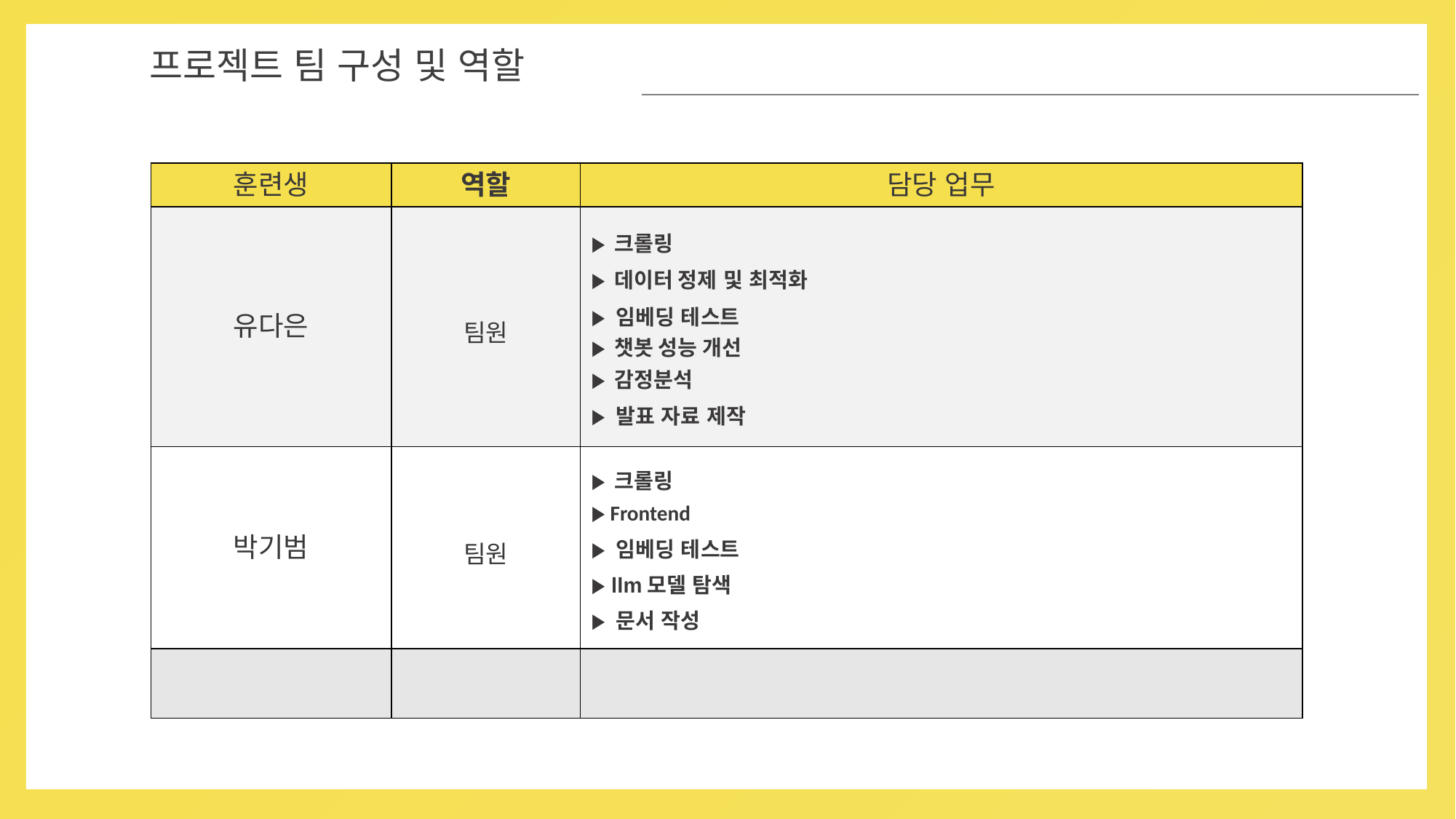

02

프로젝트 팀 구성 및 역할
| 훈련생 | 역할 | 담당 업무 |
| --- | --- | --- |
| 유다은 | 팀원 | ▶ 크롤링 ▶ 데이터 정제 및 최적화 ▶ 임베딩 테스트 ▶ 챗봇 성능 개선 ▶ 감정분석 ▶ 발표 자료 제작 |
| 박기범 | 팀원 | ▶ 크롤링 ▶ Frontend ▶ 임베딩 테스트 ▶ llm모델 탐색 ▶ 문서 작성 |
|  |  |  |